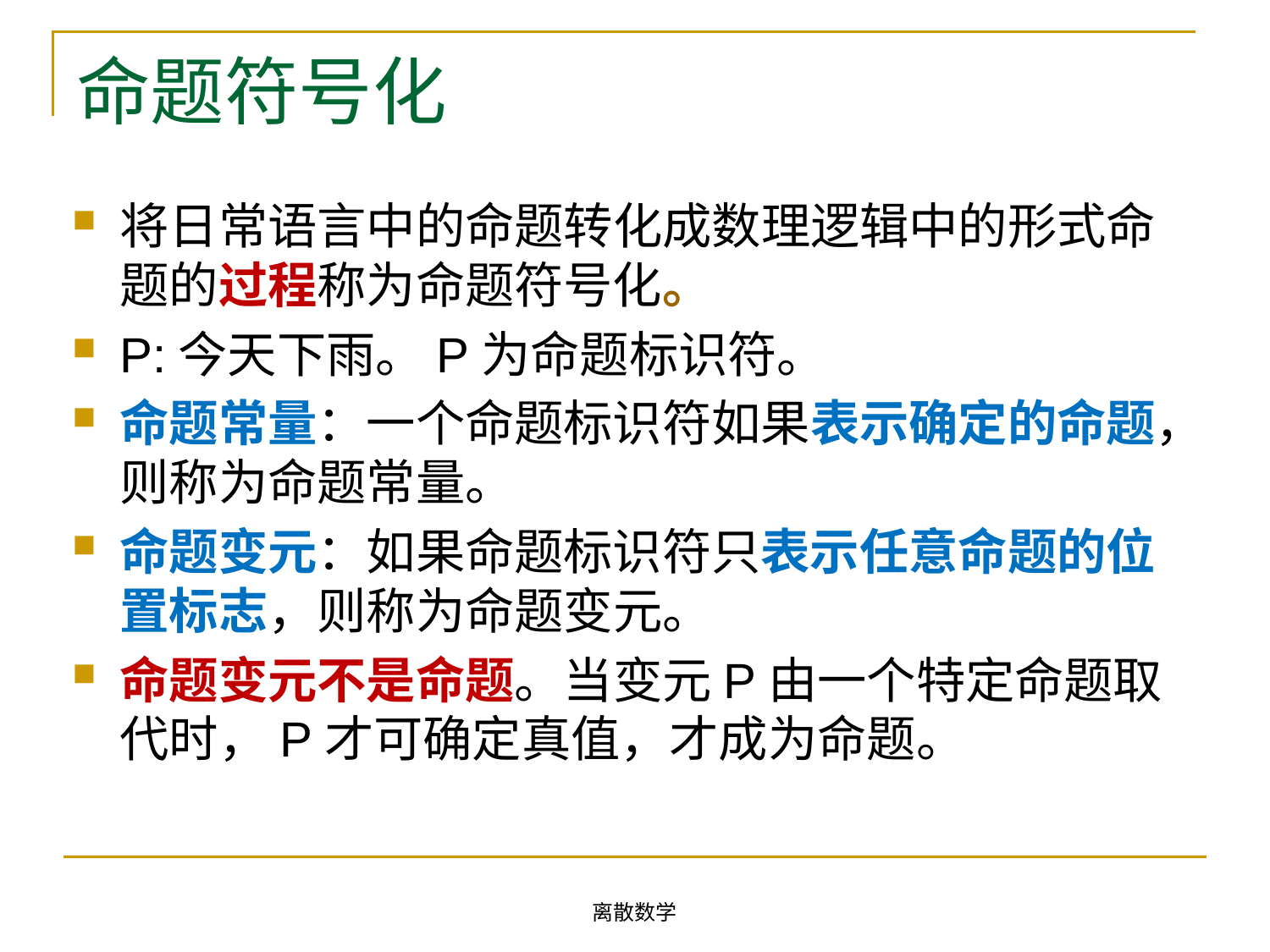

# 命题符号化
将日常语言中的命题转化成数理逻辑中的形式命题的过程称为命题符号化。
P:今天下雨。P为命题标识符。
命题常量：一个命题标识符如果表示确定的命题，则称为命题常量。
命题变元：如果命题标识符只表示任意命题的位置标志，则称为命题变元。
命题变元不是命题。当变元P由一个特定命题取代时，P才可确定真值，才成为命题。

12
离散数学